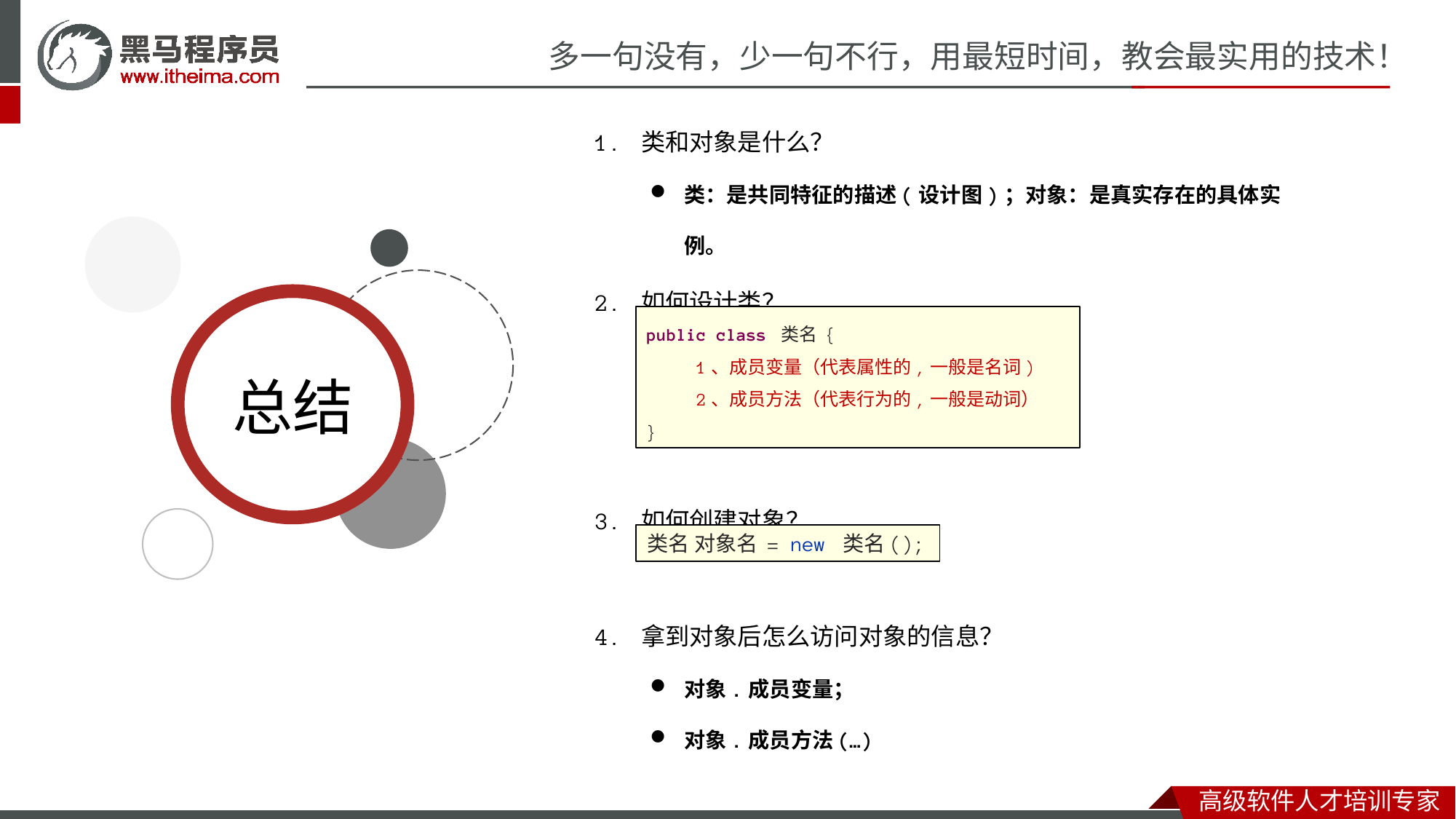

1. 类和对象是什么？
类：是共同特征的描述(设计图)；对象：是真实存在的具体实例。
2. 如何设计类？

3. 如何创建对象？

4. 拿到对象后怎么访问对象的信息？
对象.成员变量；
对象.成员方法(…)
public class 类名 {
     1、成员变量（代表属性的,一般是名词)
     2、成员方法（代表行为的,一般是动词）
}
类名 对象名 = new 类名();